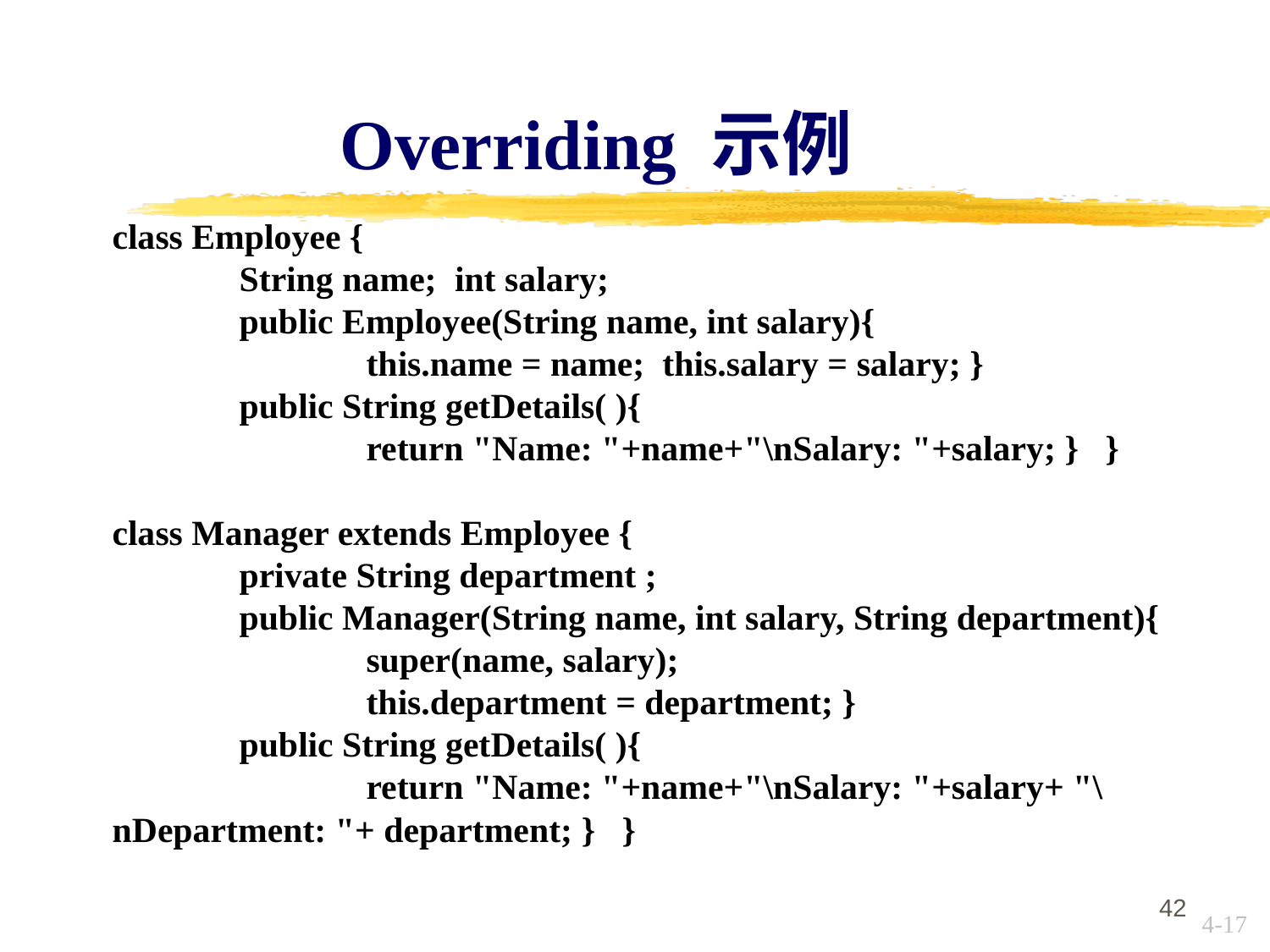

# Overriding 示例
class Employee {
	String name;  int salary;
	public Employee(String name, int salary){
		this.name = name;  this.salary = salary; }
	public String getDetails( ){
		return "Name: "+name+"\nSalary: "+salary; }   }

class Manager extends Employee {
	private String department ;
	public Manager(String name, int salary, String department){
		super(name, salary);
		this.department = department; }
	public String getDetails( ){
		return "Name: "+name+"\nSalary: "+salary+ "\nDepartment: "+ department; }   }
42
4-17